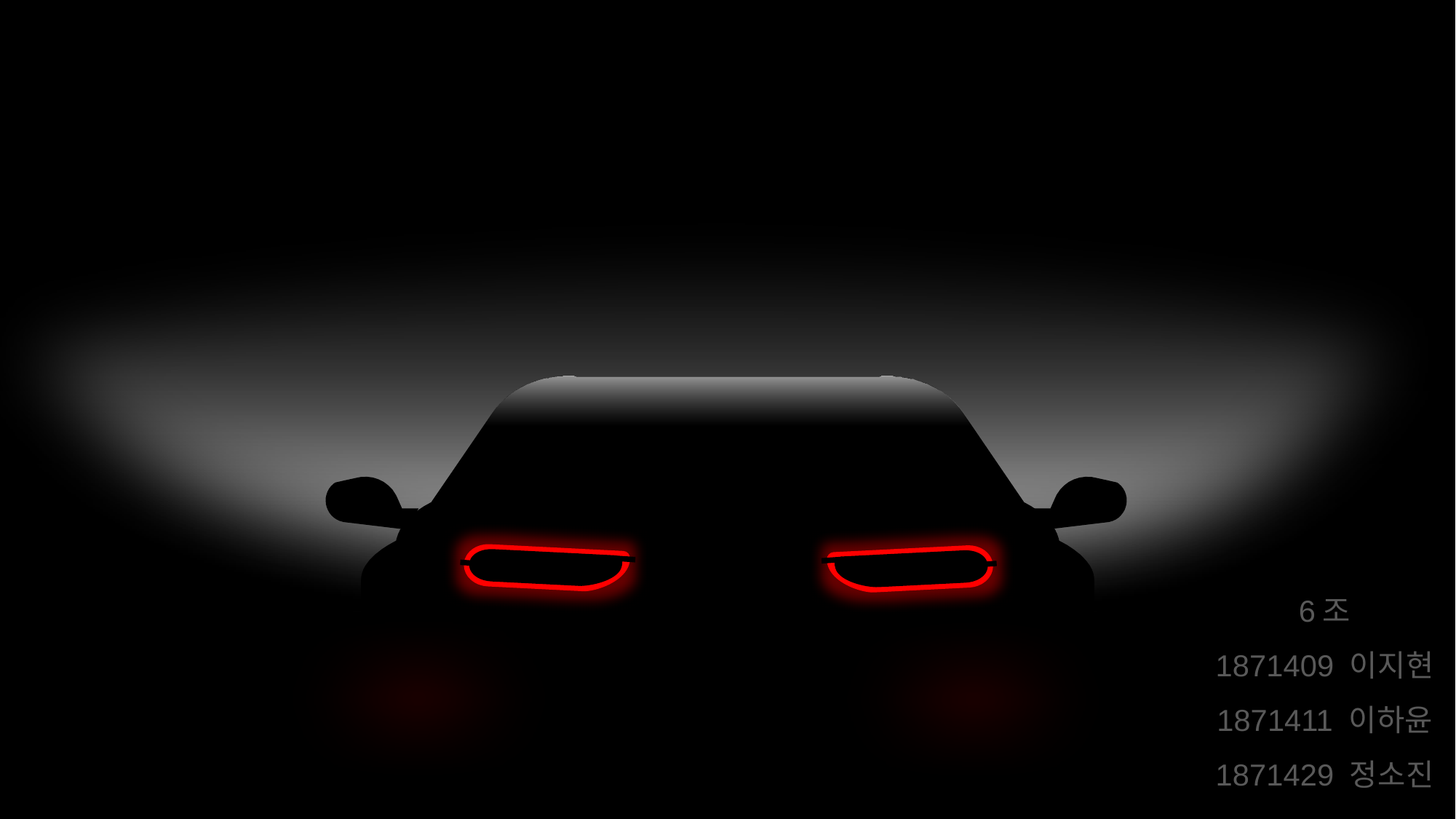

Smart car
6조
1871409 이지현
1871411 이하윤
1871429 정소진